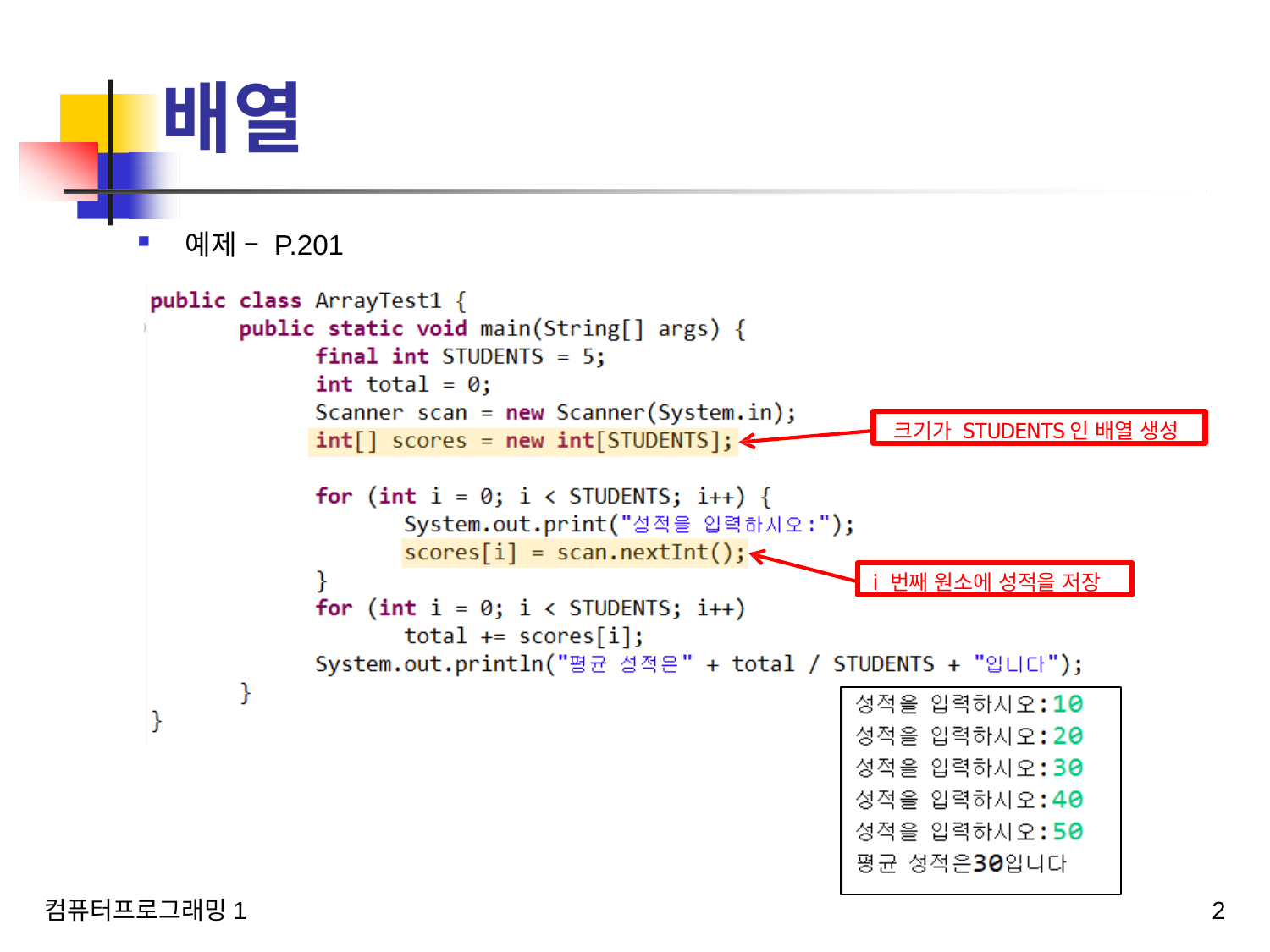

# 배열

예제 – P.201

크기가 STUDENTS인 배열 생성

i 번째 원소에 성적을 저장

컴퓨터프로그래밍1
2